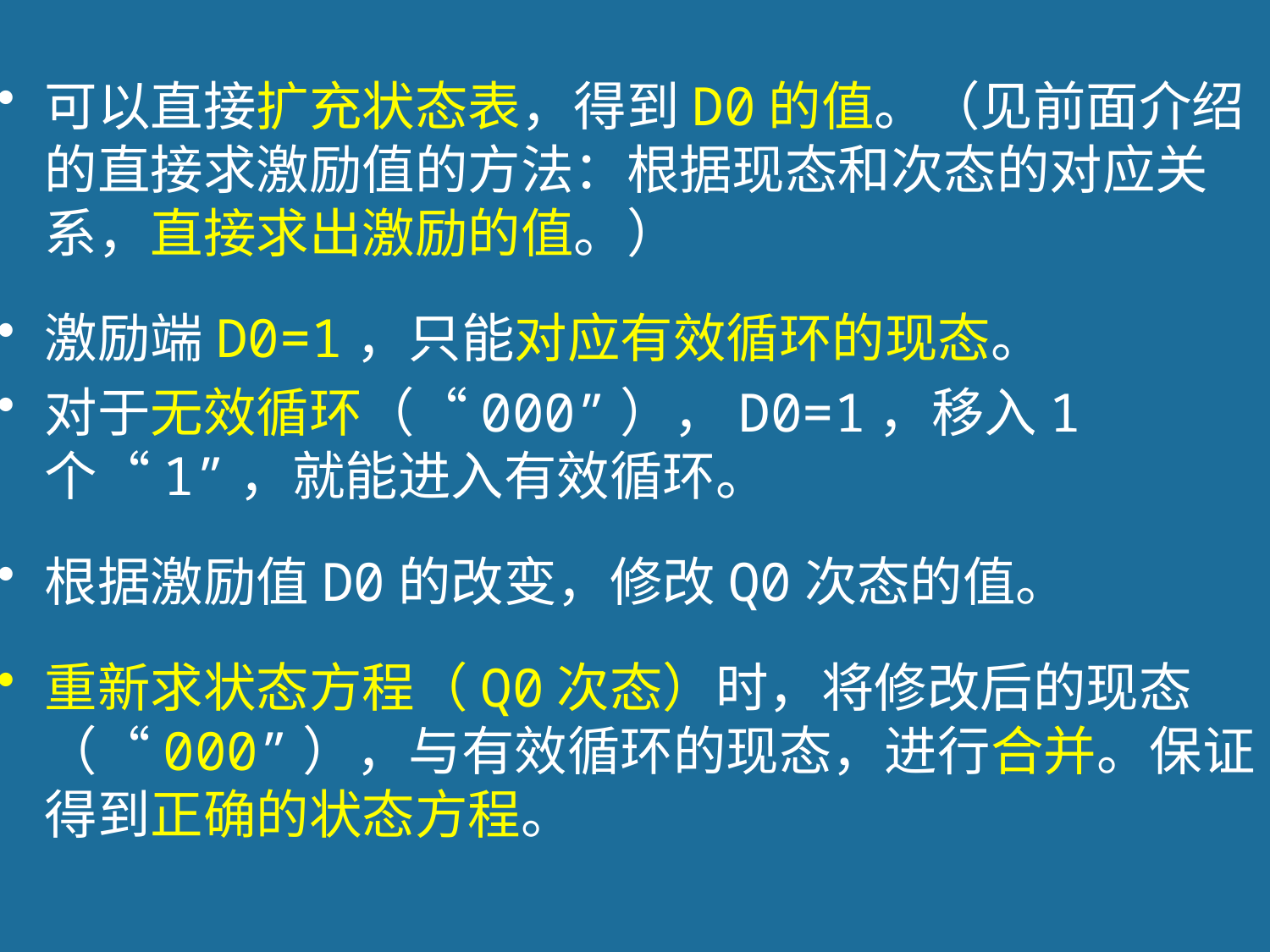

可以直接扩充状态表，得到D0的值。（见前面介绍的直接求激励值的方法：根据现态和次态的对应关系，直接求出激励的值。）
激励端D0=1，只能对应有效循环的现态。
对于无效循环（“000”），D0=1，移入1个“1”，就能进入有效循环。
根据激励值D0的改变，修改Q0次态的值。
重新求状态方程（Q0次态）时，将修改后的现态（“000”），与有效循环的现态，进行合并。保证得到正确的状态方程。
187